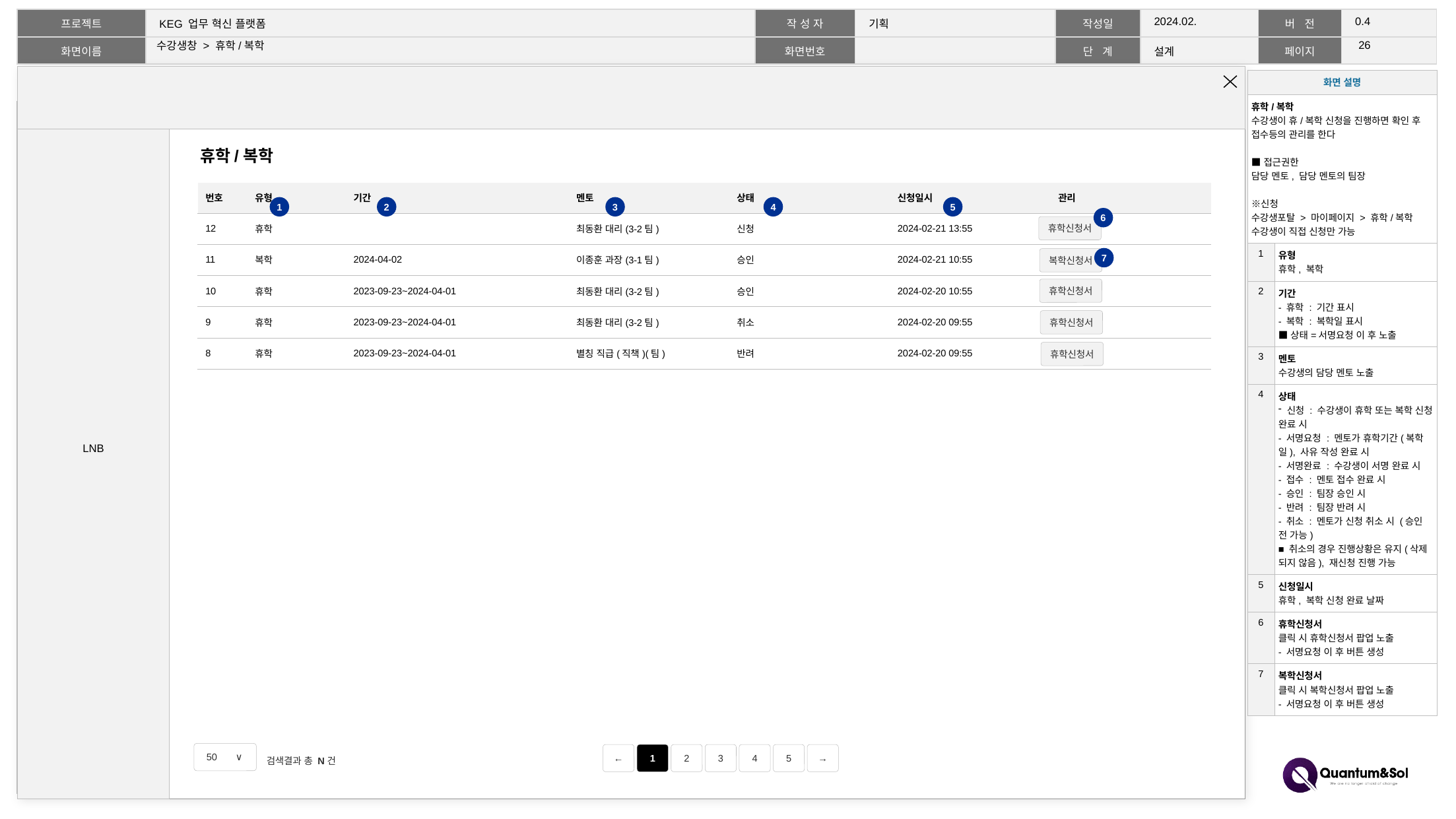

26

# 수강생창 > 휴학/복학
| 화면 설명 |  |
| --- | --- |
| 휴학/복학 수강생이 휴/복학 신청을 진행하면 확인 후 접수등의 관리를 한다 ■접근권한 담당 멘토, 담당 멘토의 팀장 ※신청 수강생포탈 > 마이페이지 > 휴학/복학 수강생이 직접 신청만 가능 |  |
| 1 | 유형 휴학, 복학 |
| 2 | 기간 - 휴학 : 기간 표시 - 복학 : 복학일 표시 ■ 상태=서명요청 이 후 노출 |
| 3 | 멘토 수강생의 담당 멘토 노출 |
| 4 | 상태 신청 : 수강생이 휴학 또는 복학 신청 완료 시 - 서명요청 : 멘토가 휴학기간(복학일), 사유 작성 완료 시 - 서명완료 : 수강생이 서명 완료 시 - 접수 : 멘토 접수 완료 시 - 승인 : 팀장 승인 시 - 반려 : 팀장 반려 시 - 취소 : 멘토가 신청 취소 시 (승인 전 가능) ■ 취소의 경우 진행상황은 유지(삭제 되지 않음), 재신청 진행 가능 |
| 5 | 신청일시 휴학, 복학 신청 완료 날짜 |
| 6 | 휴학신청서 클릭 시 휴학신청서 팝업 노출 - 서명요청 이 후 버튼 생성 |
| 7 | 복학신청서 클릭 시 복학신청서 팝업 노출 - 서명요청 이 후 버튼 생성 |
휴학/복학
| 번호 | 유형 | 기간 | 멘토 | 상태 | 신청일시 | 관리 |
| --- | --- | --- | --- | --- | --- | --- |
| 12 | 휴학 |  | 최동환 대리(3-2팀) | 신청 | 2024-02-21 13:55 |  |
| 11 | 복학 | 2024-04-02 | 이종훈 과장(3-1팀) | 승인 | 2024-02-21 10:55 |  |
| 10 | 휴학 | 2023-09-23~2024-04-01 | 최동환 대리(3-2팀) | 승인 | 2024-02-20 10:55 |  |
| 9 | 휴학 | 2023-09-23~2024-04-01 | 최동환 대리(3-2팀) | 취소 | 2024-02-20 09:55 |  |
| 8 | 휴학 | 2023-09-23~2024-04-01 | 별칭 직급(직책)(팀) | 반려 | 2024-02-20 09:55 |  |
1
2
3
4
5
6
휴학신청서
7
복학신청서
휴학신청서
휴학신청서
휴학신청서
50       ∨
검색결과 총 N건
←
1
2
3
4
5
→